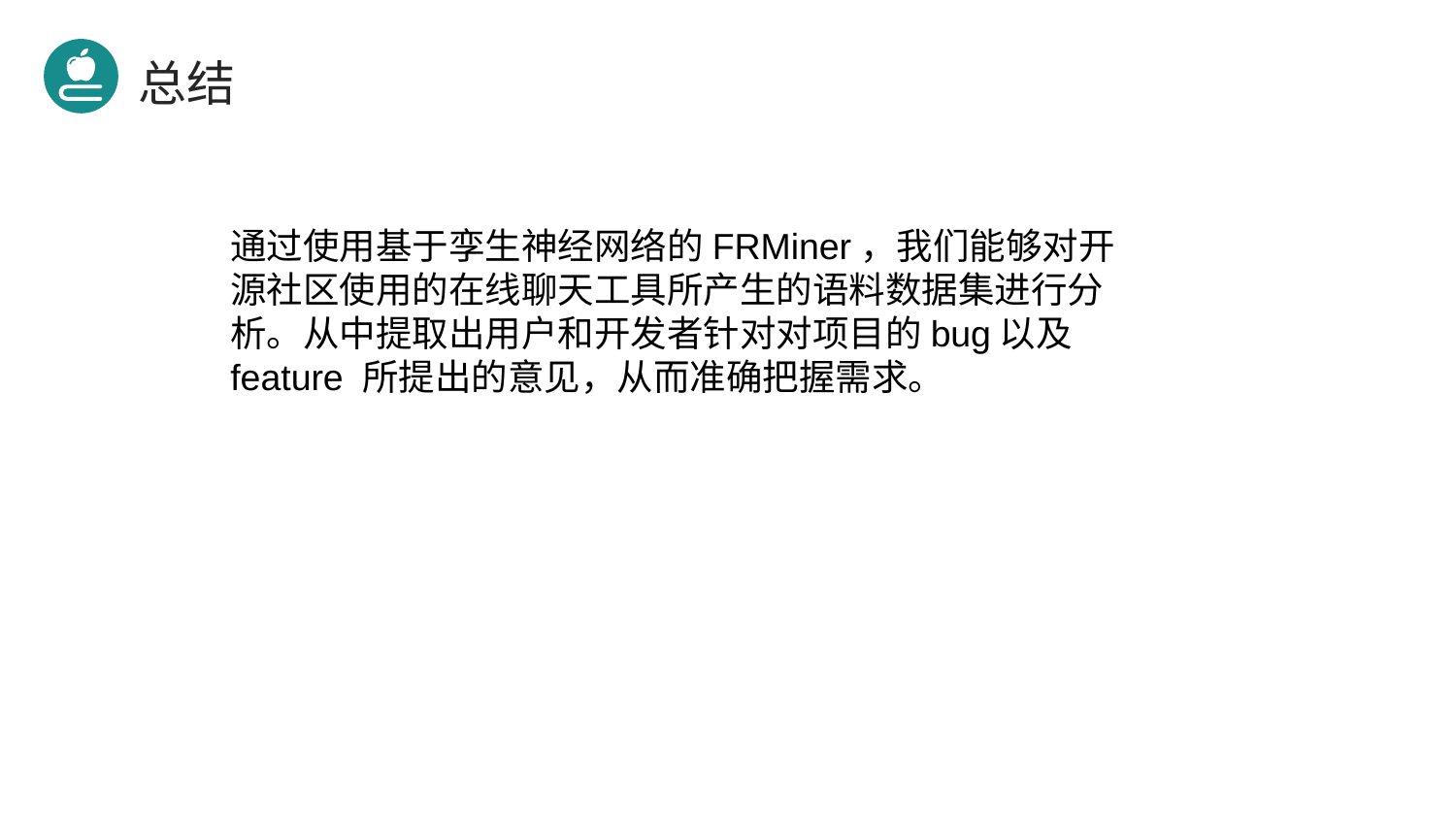

总结
通过使用基于孪生神经网络的FRMiner，我们能够对开源社区使用的在线聊天工具所产生的语料数据集进行分析。从中提取出用户和开发者针对对项目的bug以及
feature 所提出的意见，从而准确把握需求。